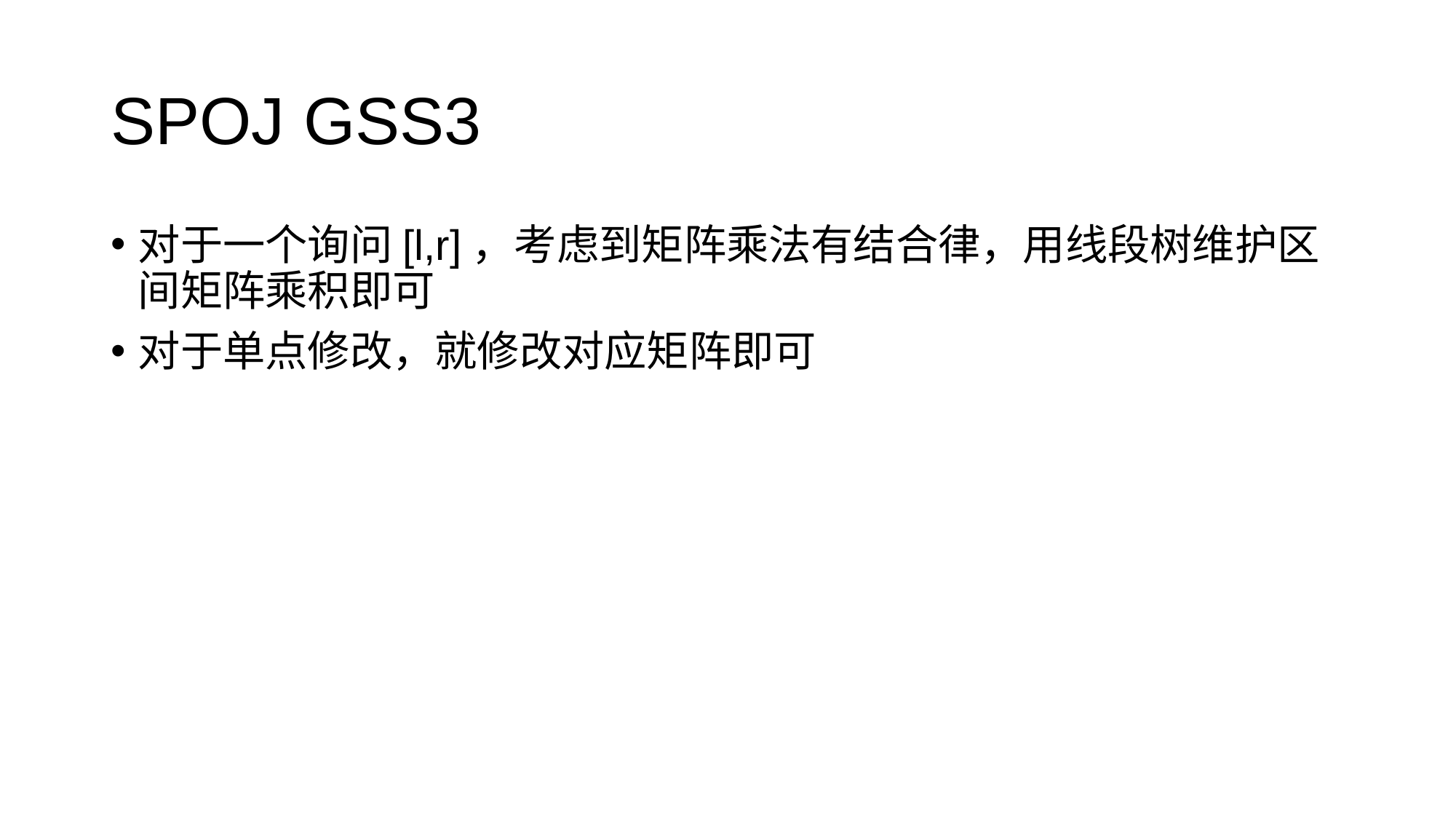

# SPOJ GSS3
对于一个询问[l,r]，考虑到矩阵乘法有结合律，用线段树维护区间矩阵乘积即可
对于单点修改，就修改对应矩阵即可